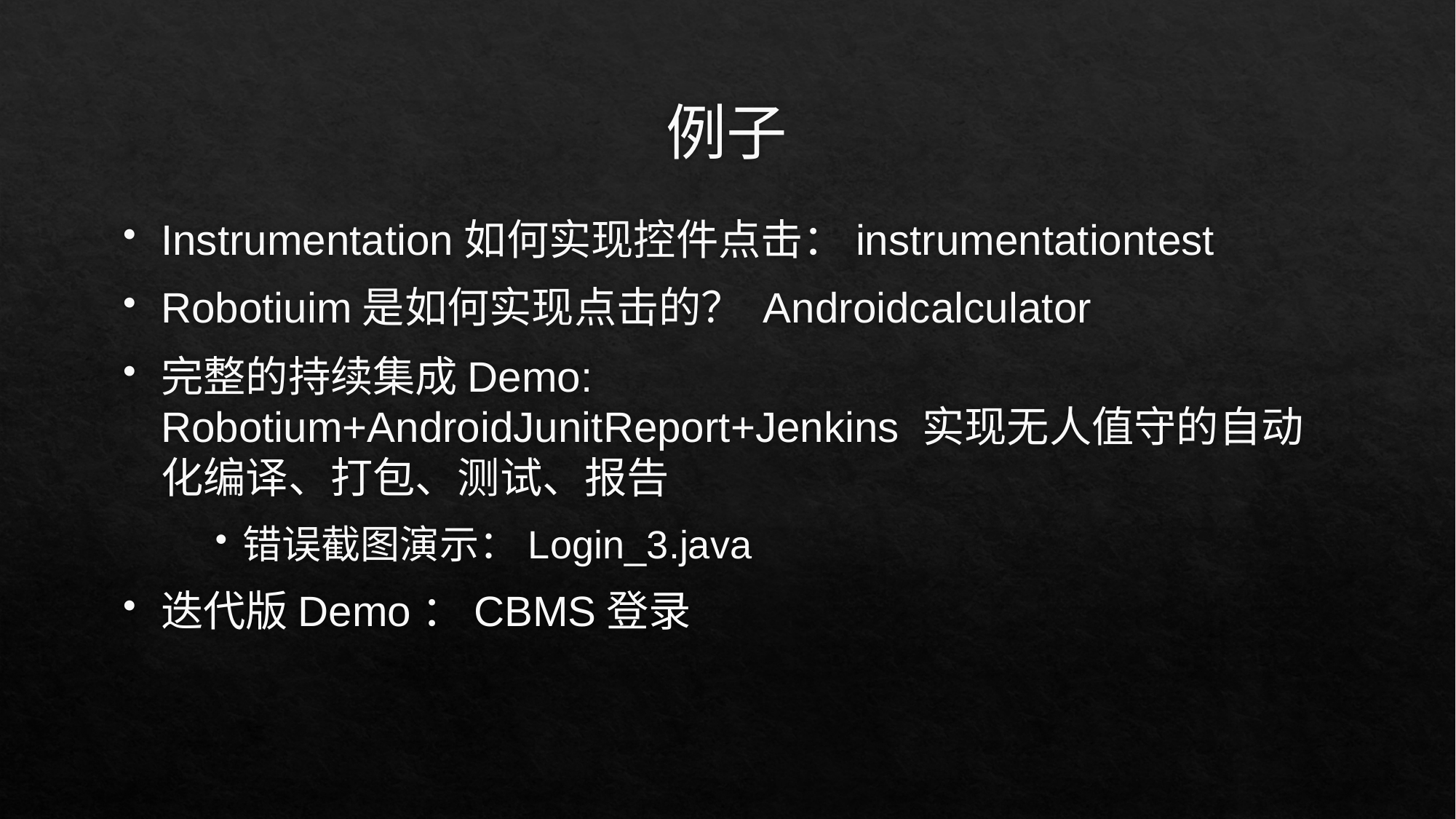

# 例子
Instrumentation如何实现控件点击：instrumentationtest
Robotiuim是如何实现点击的？ Androidcalculator
完整的持续集成Demo: Robotium+AndroidJunitReport+Jenkins 实现无人值守的自动化编译、打包、测试、报告
错误截图演示：Login_3.java
迭代版Demo：CBMS登录